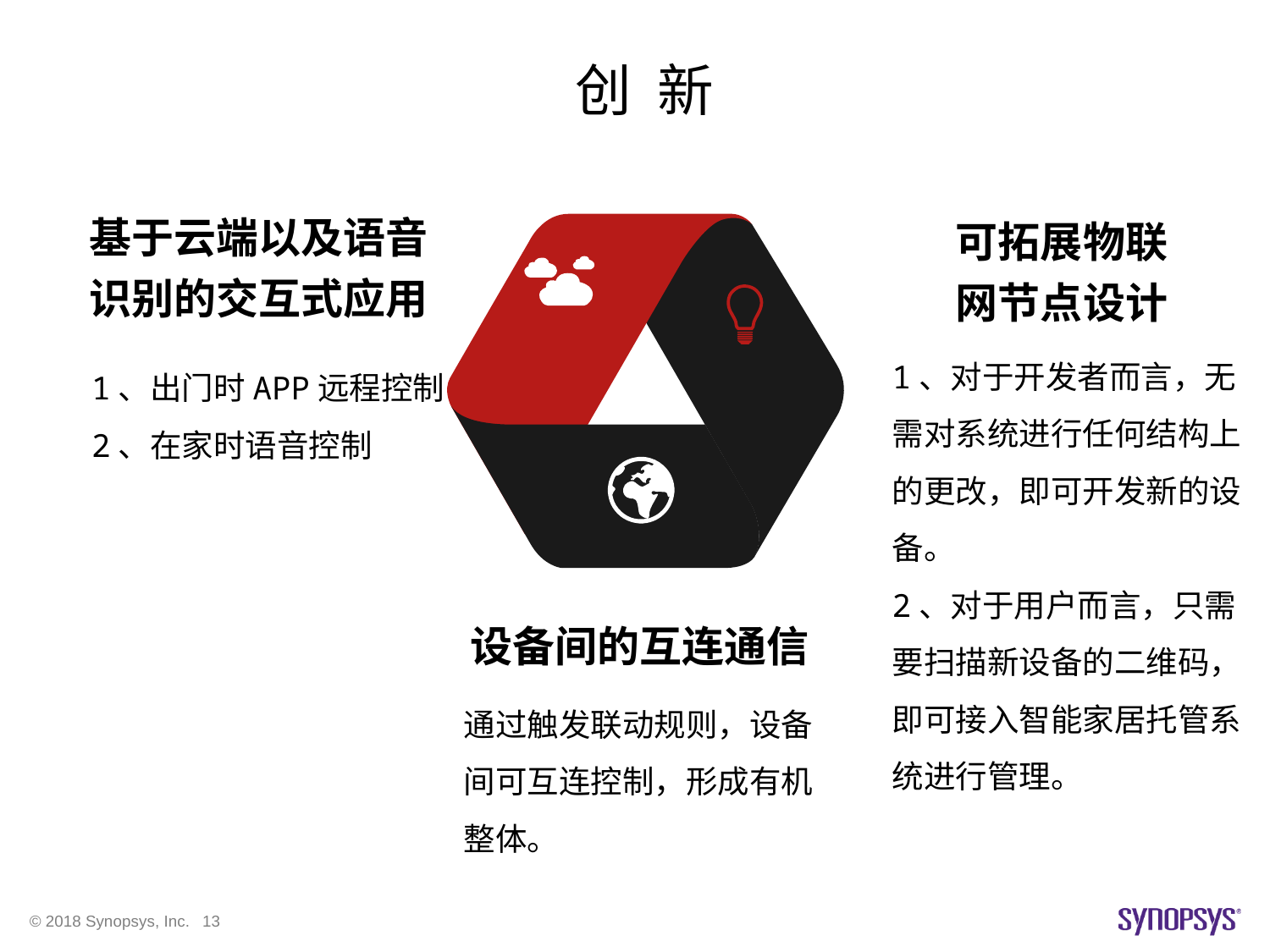

创  新
基于云端以及语音识别的交互式应用
可拓展物联网节点设计

1、对于开发者而言，无需对系统进行任何结构上的更改，即可开发新的设备。
2、对于用户而言，只需要扫描新设备的二维码，即可接入智能家居托管系统进行管理。
1、出门时APP远程控制
2、在家时语音控制

设备间的互连通信
通过触发联动规则，设备间可互连控制，形成有机整体。